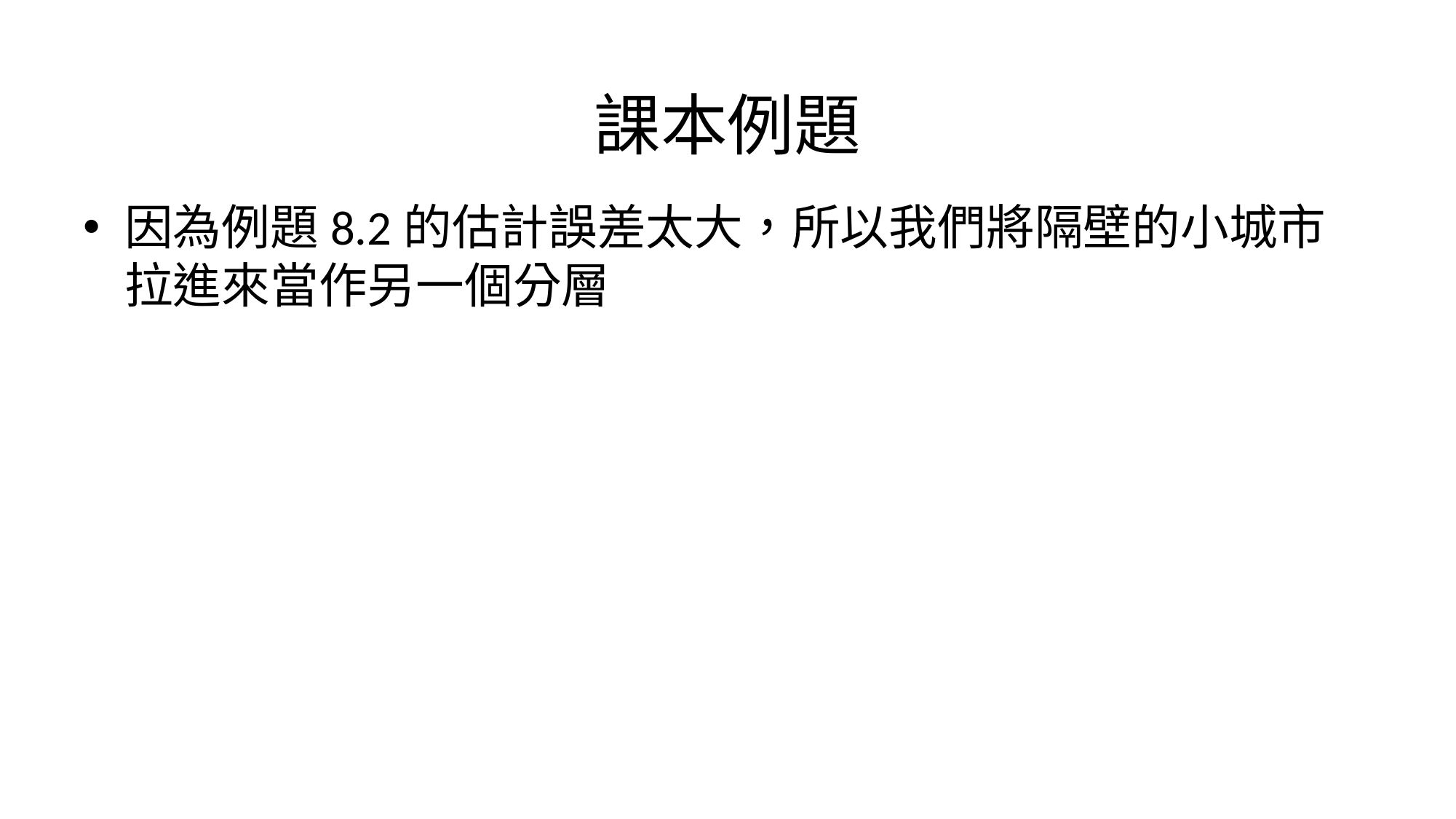

# 課本例題
因為例題8.2的估計誤差太大，所以我們將隔壁的小城市拉進來當作另一個分層